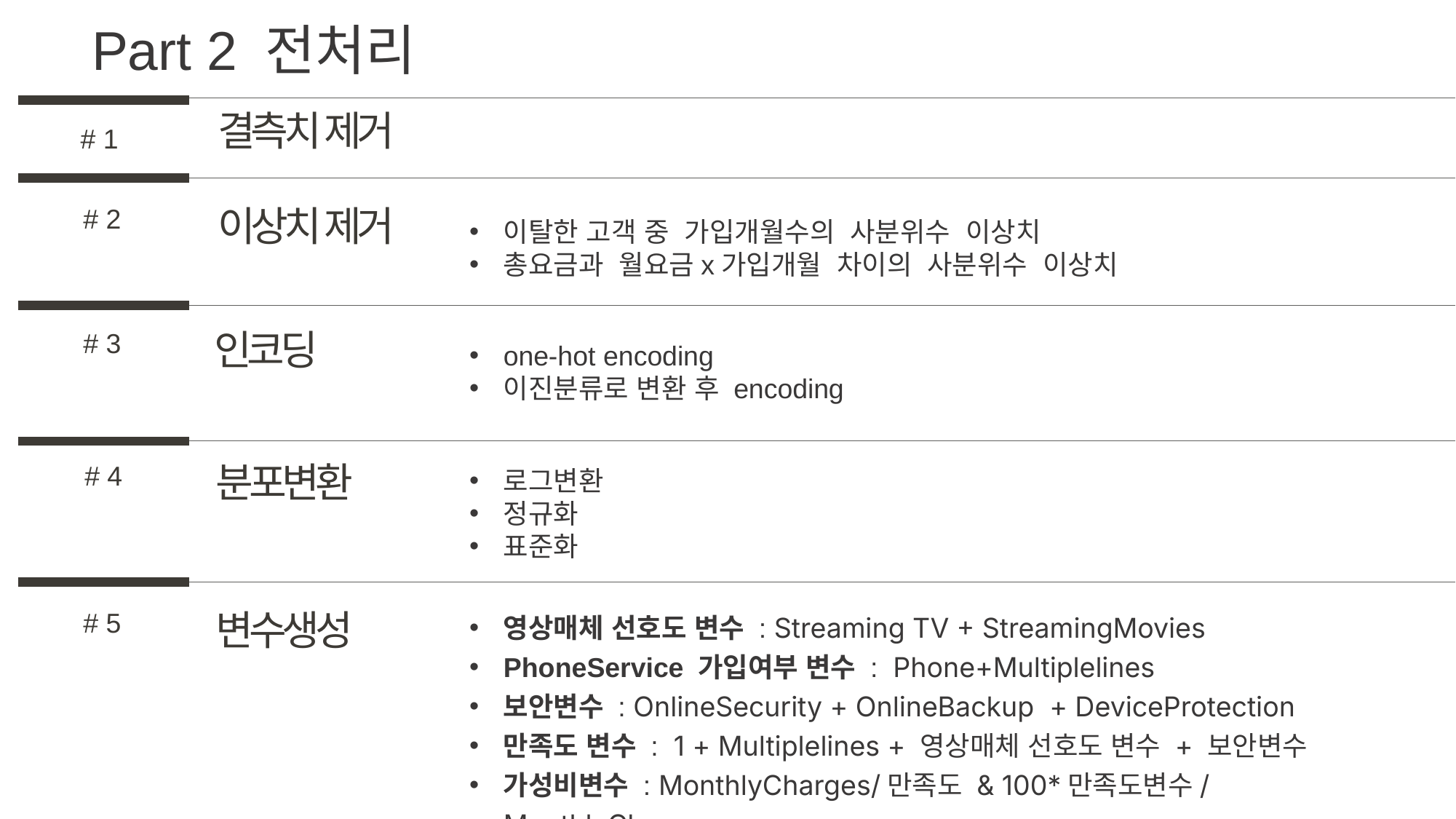

Part 2 전처리
결측치 제거
# 1
이상치 제거
# 2
이탈한 고객 중  가입개월수의  사분위수  이상치
총요금과  월요금x가입개월  차이의  사분위수  이상치
인코딩
# 3
one-hot encoding
이진분류로 변환 후 encoding
분포변환
# 4
로그변환
정규화
표준화
변수생성
영상매체 선호도 변수 : Streaming TV + StreamingMovies
PhoneService 가입여부 변수 :  Phone+Multiplelines
보안변수 : OnlineSecurity + OnlineBackup  + DeviceProtection
만족도 변수 :  1 + Multiplelines + 영상매체 선호도 변수 + 보안변수
가성비변수 : MonthlyCharges/만족도 & 100*만족도변수/MonthlyCharges
# 5